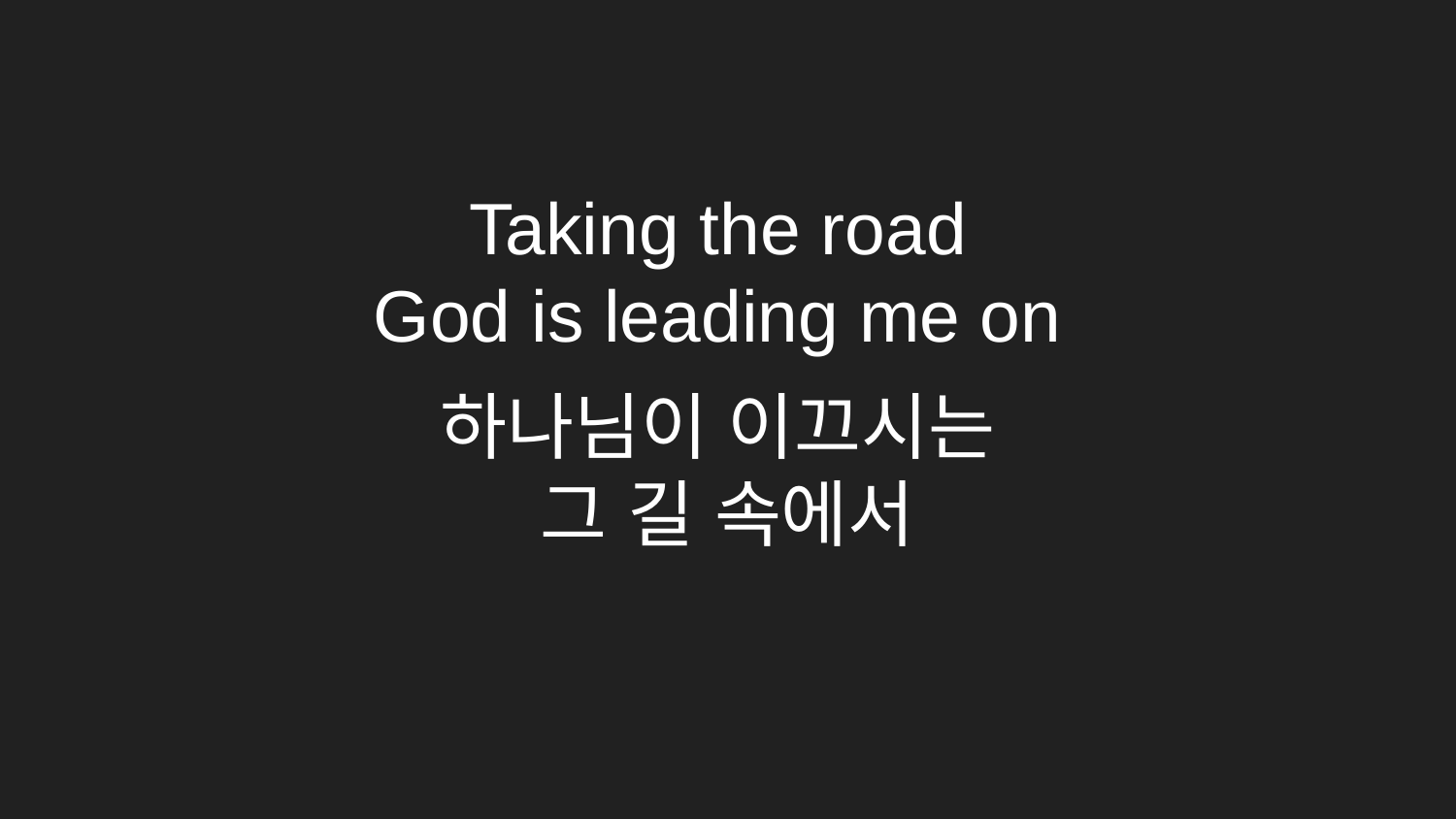

# Taking the road God is leading me on
하나님이 이끄시는
그 길 속에서